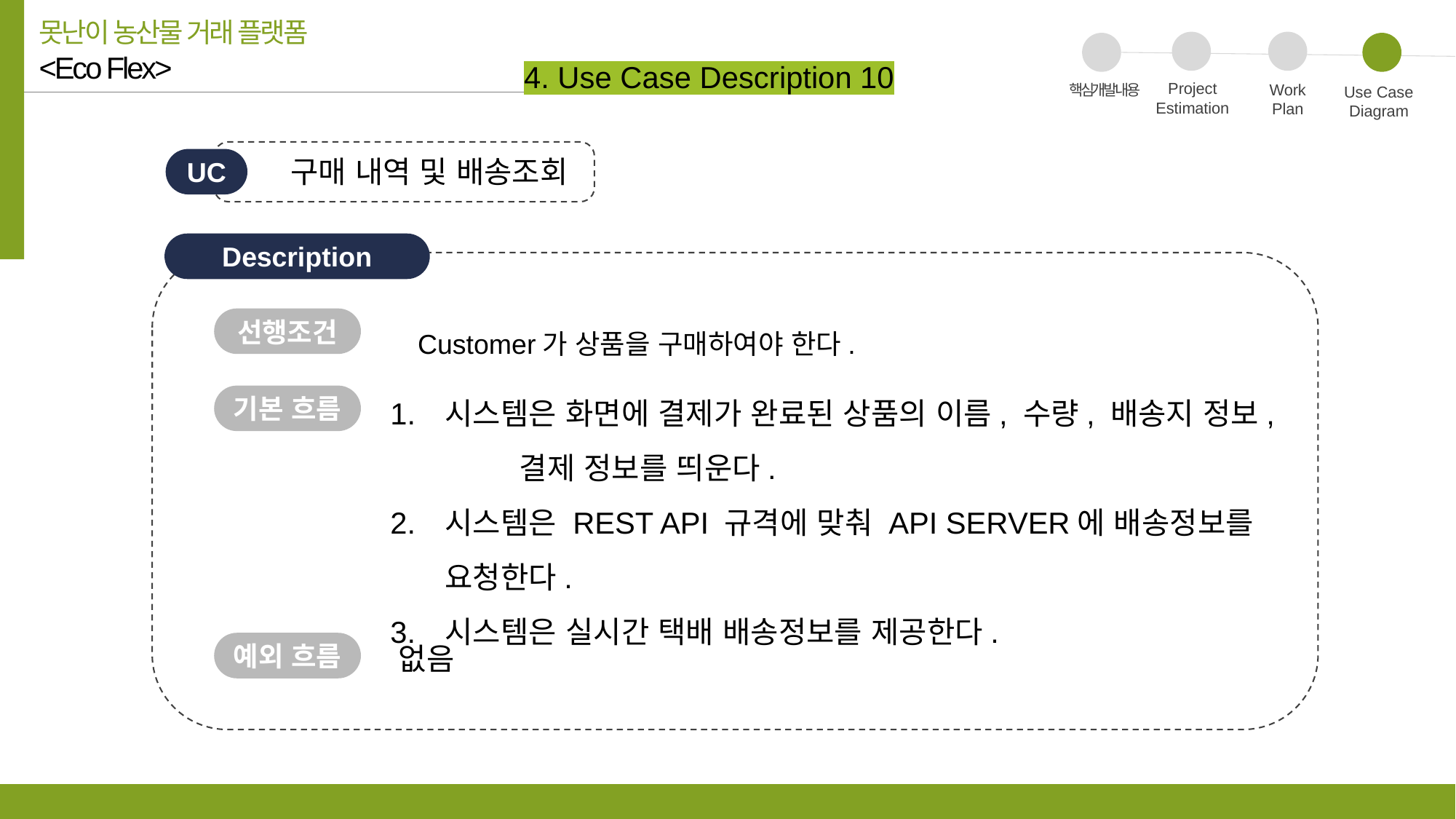

못난이 농산물 거래 플랫폼
<Eco Flex>

02

04
03
4. Use Case Description 10
01
Project
Estimation
Work
Plan
핵심개발내용
Use Case
Diagram

구매 내역 및 배송조회
UC
Description

Customer가 상품을 구매하여야 한다.
선행조건
시스템은 화면에 결제가 완료된 상품의 이름, 수량, 배송지 정보,          결제 정보를 띄운다.
시스템은 REST API 규격에 맞춰 API SERVER에 배송정보를 요청한다.
시스템은 실시간 택배 배송정보를 제공한다.
기본 흐름
없음

예외 흐름